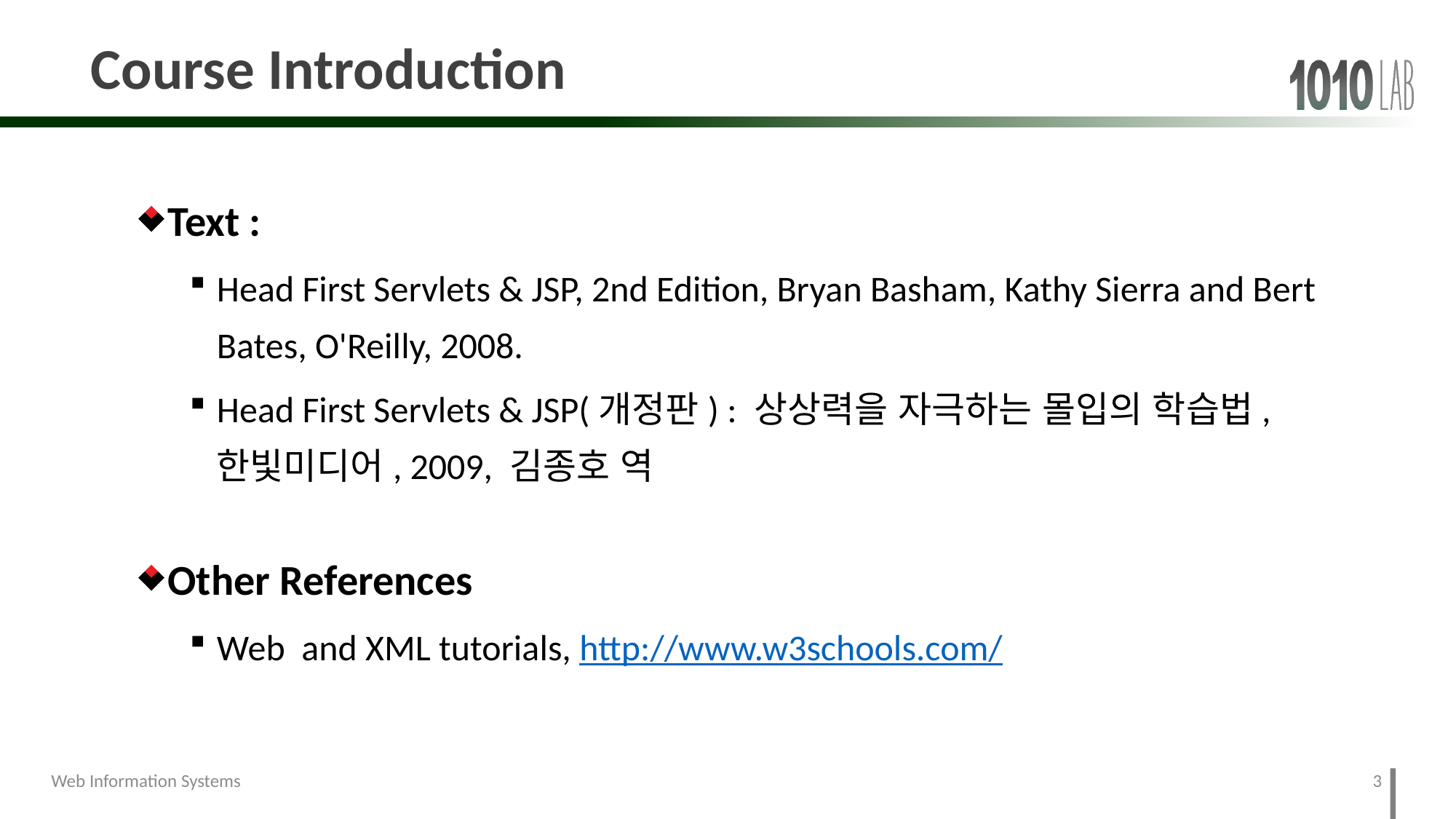

# Course Introduction
Text :
Head First Servlets & JSP, 2nd Edition, Bryan Basham, Kathy Sierra and Bert Bates, O'Reilly, 2008.
Head First Servlets & JSP(개정판) : 상상력을 자극하는 몰입의 학습법, 한빛미디어, 2009, 김종호 역
Other References
Web  and XML tutorials, http://www.w3schools.com/
3
Web Information Systems